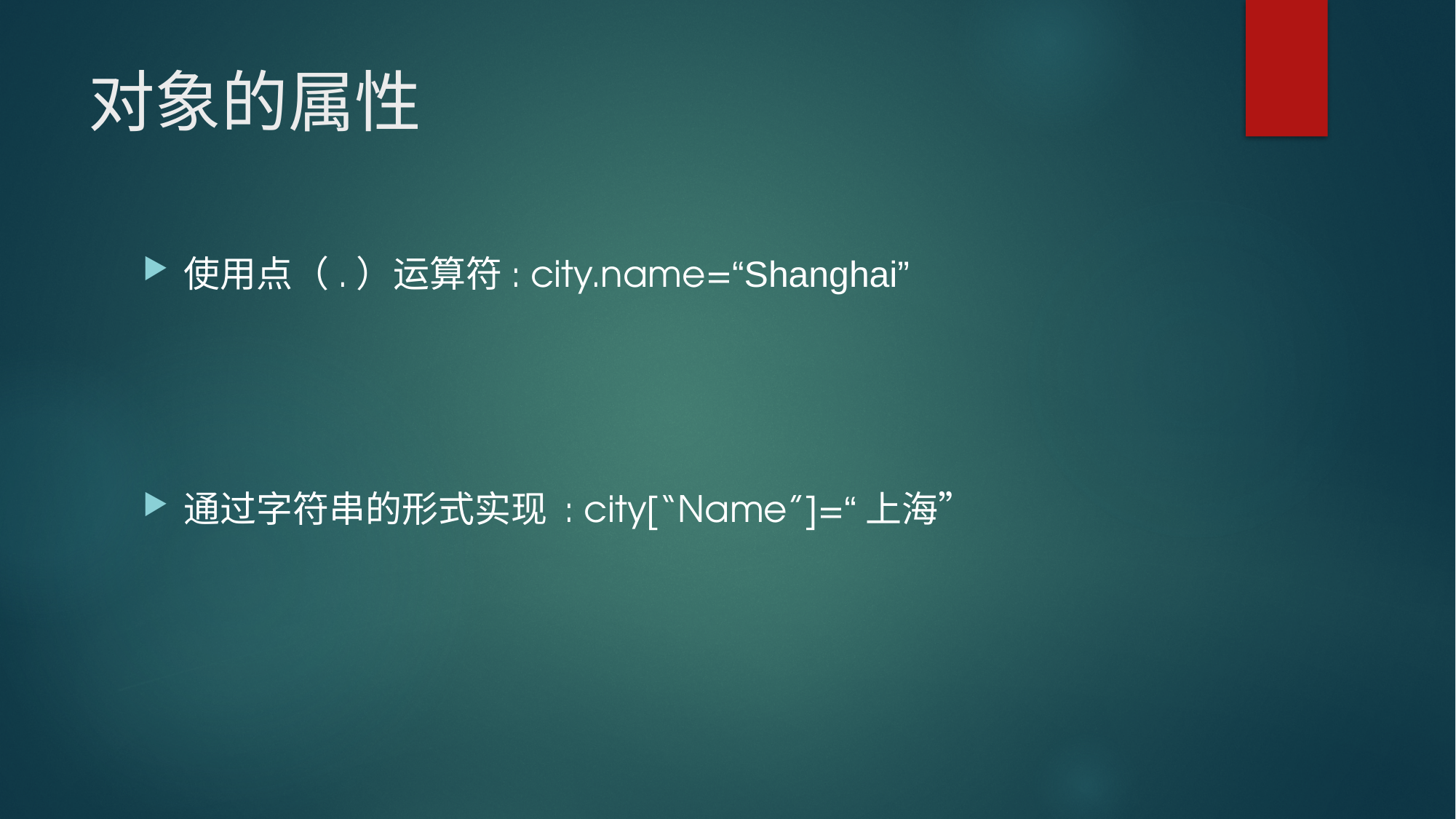

# 对象的属性
使用点（.）运算符: city.name=“Shanghai”

通过字符串的形式实现 : city[“Name”]=“上海”